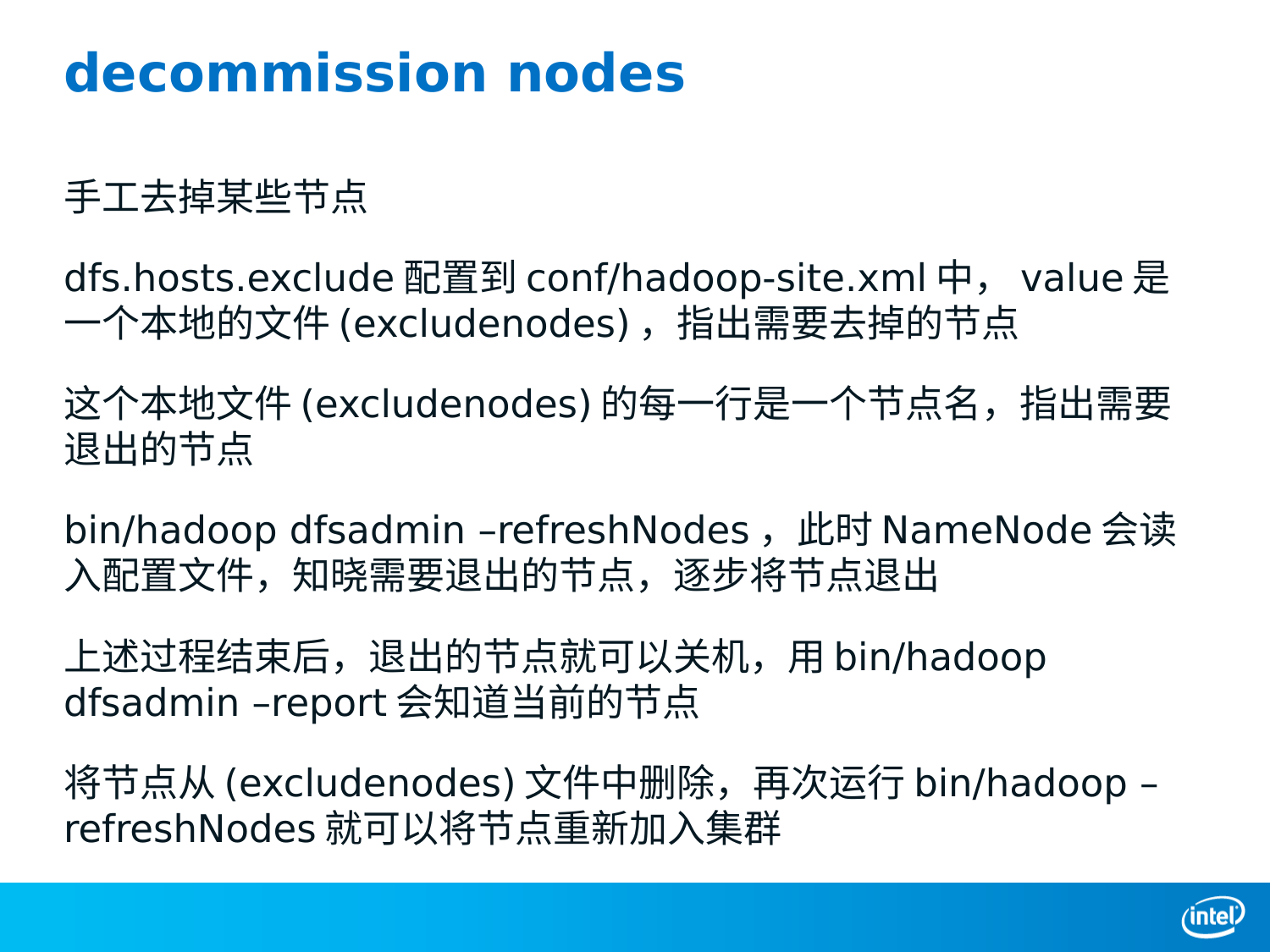

# decommission nodes
手工去掉某些节点
dfs.hosts.exclude配置到conf/hadoop-site.xml中，value是一个本地的文件(excludenodes)，指出需要去掉的节点
这个本地文件(excludenodes)的每一行是一个节点名，指出需要退出的节点
bin/hadoop dfsadmin –refreshNodes，此时NameNode会读入配置文件，知晓需要退出的节点，逐步将节点退出
上述过程结束后，退出的节点就可以关机，用bin/hadoop dfsadmin –report会知道当前的节点
将节点从(excludenodes)文件中删除，再次运行bin/hadoop –refreshNodes就可以将节点重新加入集群